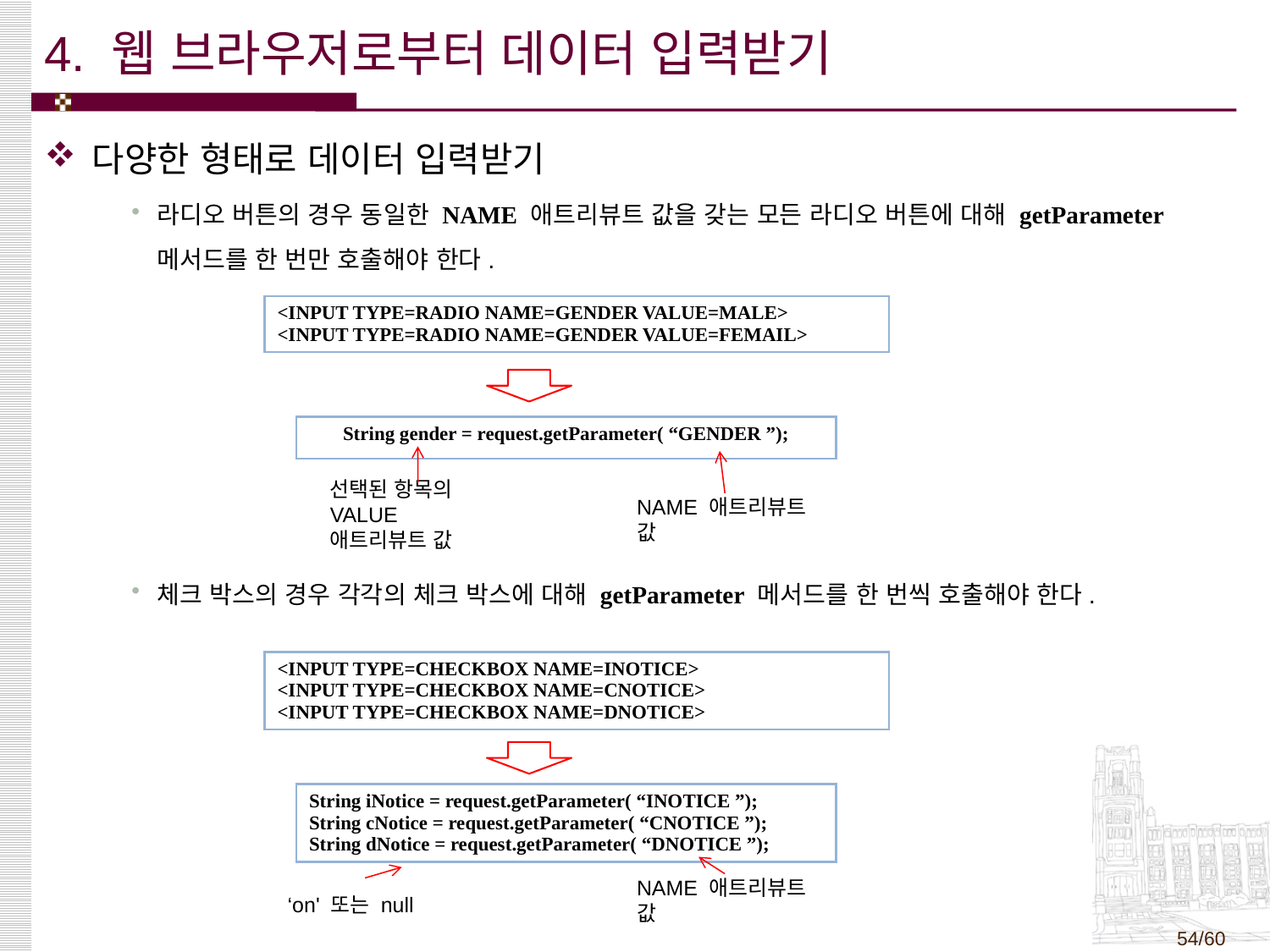

# 4. 웹 브라우저로부터 데이터 입력받기
다양한 형태로 데이터 입력받기
라디오 버튼의 경우 동일한 NAME 애트리뷰트 값을 갖는 모든 라디오 버튼에 대해 getParameter 메서드를 한 번만 호출해야 한다.

체크 박스의 경우 각각의 체크 박스에 대해 getParameter 메서드를 한 번씩 호출해야 한다.

| <INPUT TYPE=RADIO NAME=GENDER VALUE=MALE> <INPUT TYPE=RADIO NAME=GENDER VALUE=FEMAIL> |
| --- |

| String gender = request.getParameter( “GENDER ”); |
| --- |
선택된 항목의
VALUE 애트리뷰트 값
NAME 애트리뷰트 값
| <INPUT TYPE=CHECKBOX NAME=INOTICE> <INPUT TYPE=CHECKBOX NAME=CNOTICE> <INPUT TYPE=CHECKBOX NAME=DNOTICE> |
| --- |

| String iNotice = request.getParameter( “INOTICE ”); String cNotice = request.getParameter( “CNOTICE ”); String dNotice = request.getParameter( “DNOTICE ”); |
| --- |
NAME 애트리뷰트 값
‘on' 또는 null